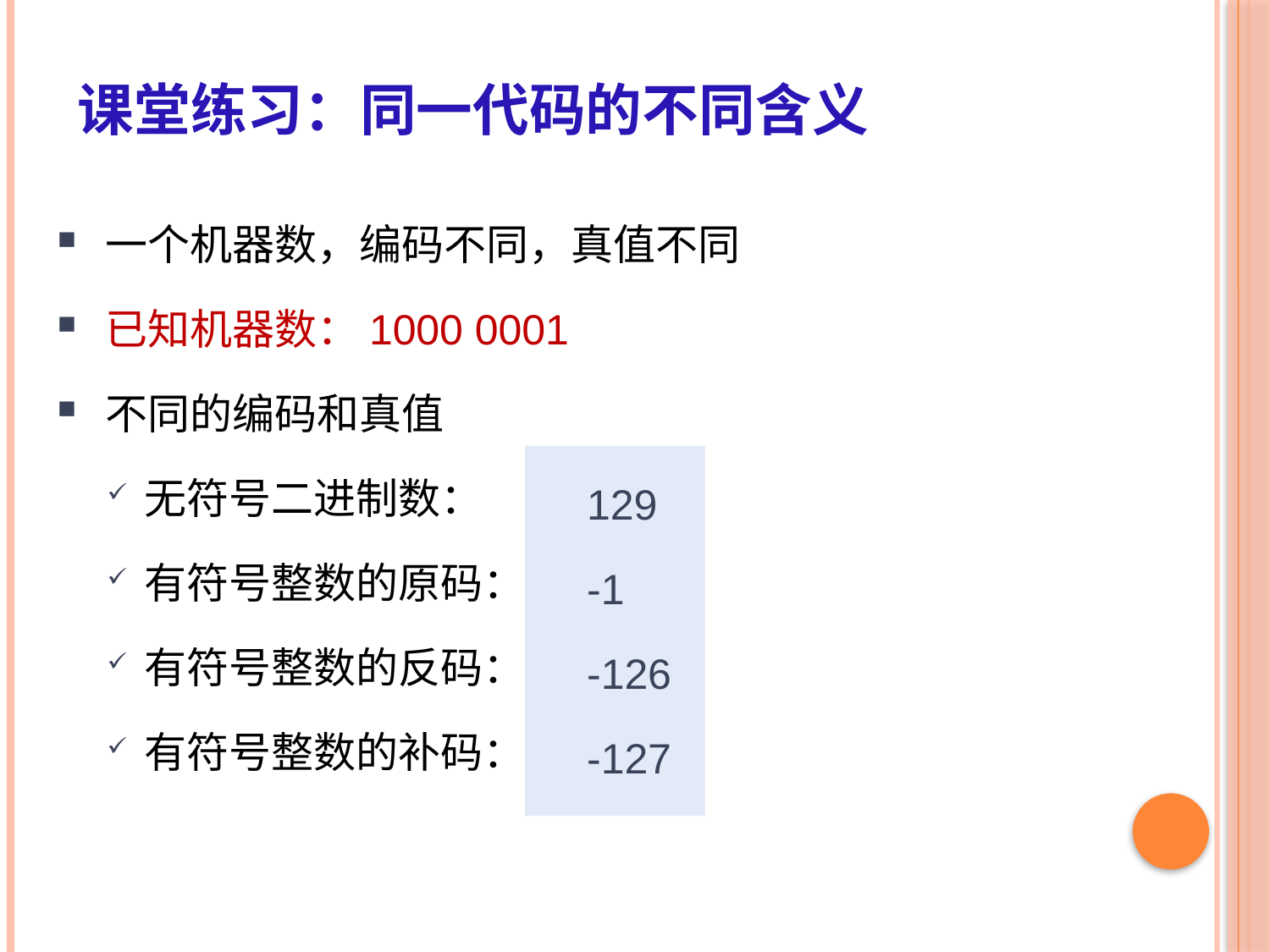

课堂练习：同一代码的不同含义
一个机器数，编码不同，真值不同
已知机器数：1000 0001
不同的编码和真值
无符号二进制数：
有符号整数的原码：
有符号整数的反码：
有符号整数的补码：

129
-1
-126
-127